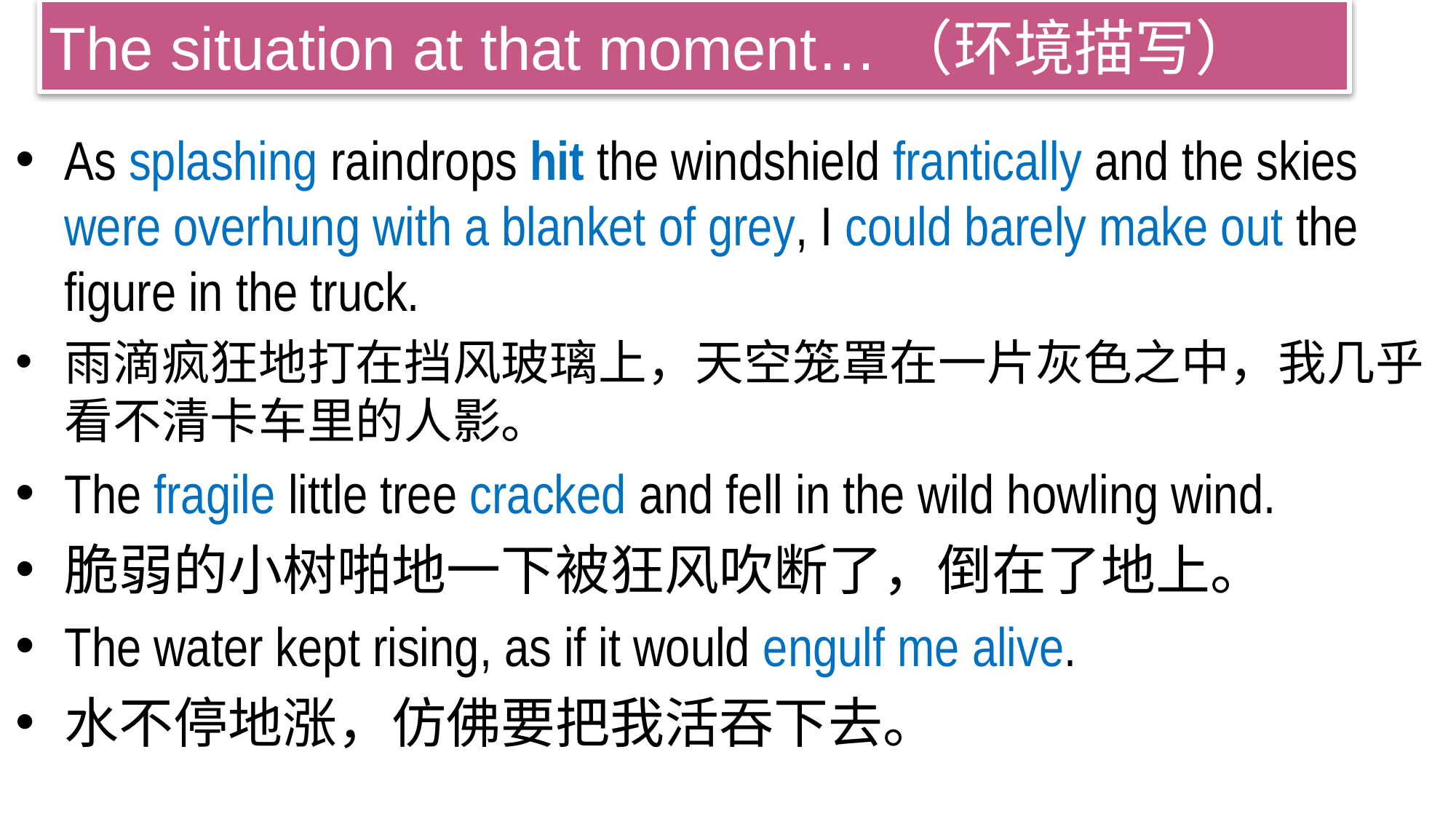

# The situation at that moment…（环境描写）
As splashing raindrops hit the windshield frantically and the skies were overhung with a blanket of grey, I could barely make out the figure in the truck.
雨滴疯狂地打在挡风玻璃上，天空笼罩在一片灰色之中，我几乎看不清卡车里的人影。
The fragile little tree cracked and fell in the wild howling wind.
脆弱的小树啪地一下被狂风吹断了，倒在了地上。
The water kept rising, as if it would engulf me alive.
水不停地涨，仿佛要把我活吞下去。